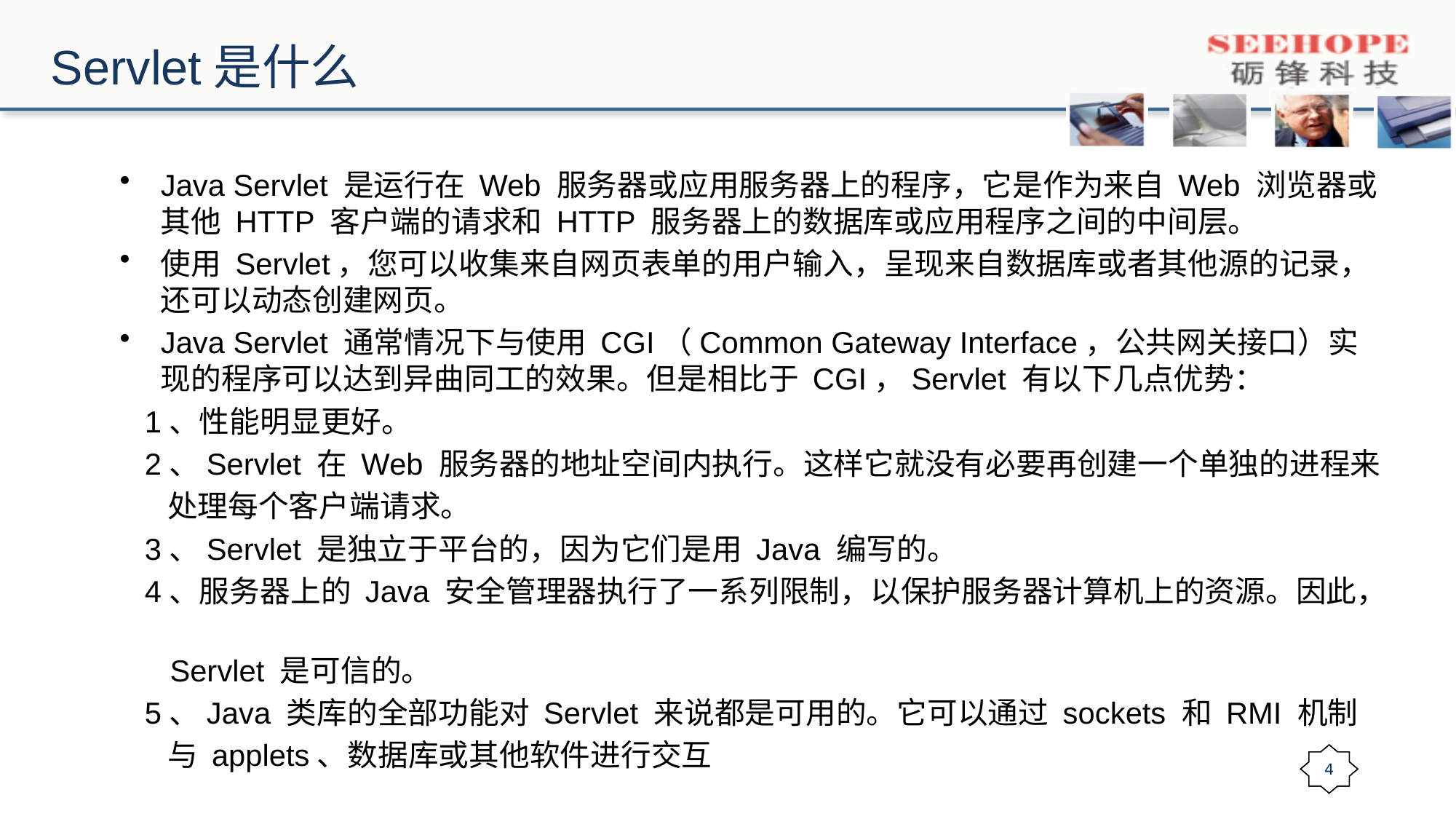

# Servlet是什么
Java Servlet 是运行在 Web 服务器或应用服务器上的程序，它是作为来自 Web 浏览器或其他 HTTP 客户端的请求和 HTTP 服务器上的数据库或应用程序之间的中间层。
使用 Servlet，您可以收集来自网页表单的用户输入，呈现来自数据库或者其他源的记录，还可以动态创建网页。
Java Servlet 通常情况下与使用 CGI（Common Gateway Interface，公共网关接口）实现的程序可以达到异曲同工的效果。但是相比于 CGI，Servlet 有以下几点优势：
   1、性能明显更好。
   2、Servlet 在 Web 服务器的地址空间内执行。这样它就没有必要再创建一个单独的进程来
      处理每个客户端请求。
   3、Servlet 是独立于平台的，因为它们是用 Java 编写的。
   4、服务器上的 Java 安全管理器执行了一系列限制，以保护服务器计算机上的资源。因此，
      Servlet 是可信的。
   5、Java 类库的全部功能对 Servlet 来说都是可用的。它可以通过 sockets 和 RMI 机制
      与 applets、数据库或其他软件进行交互